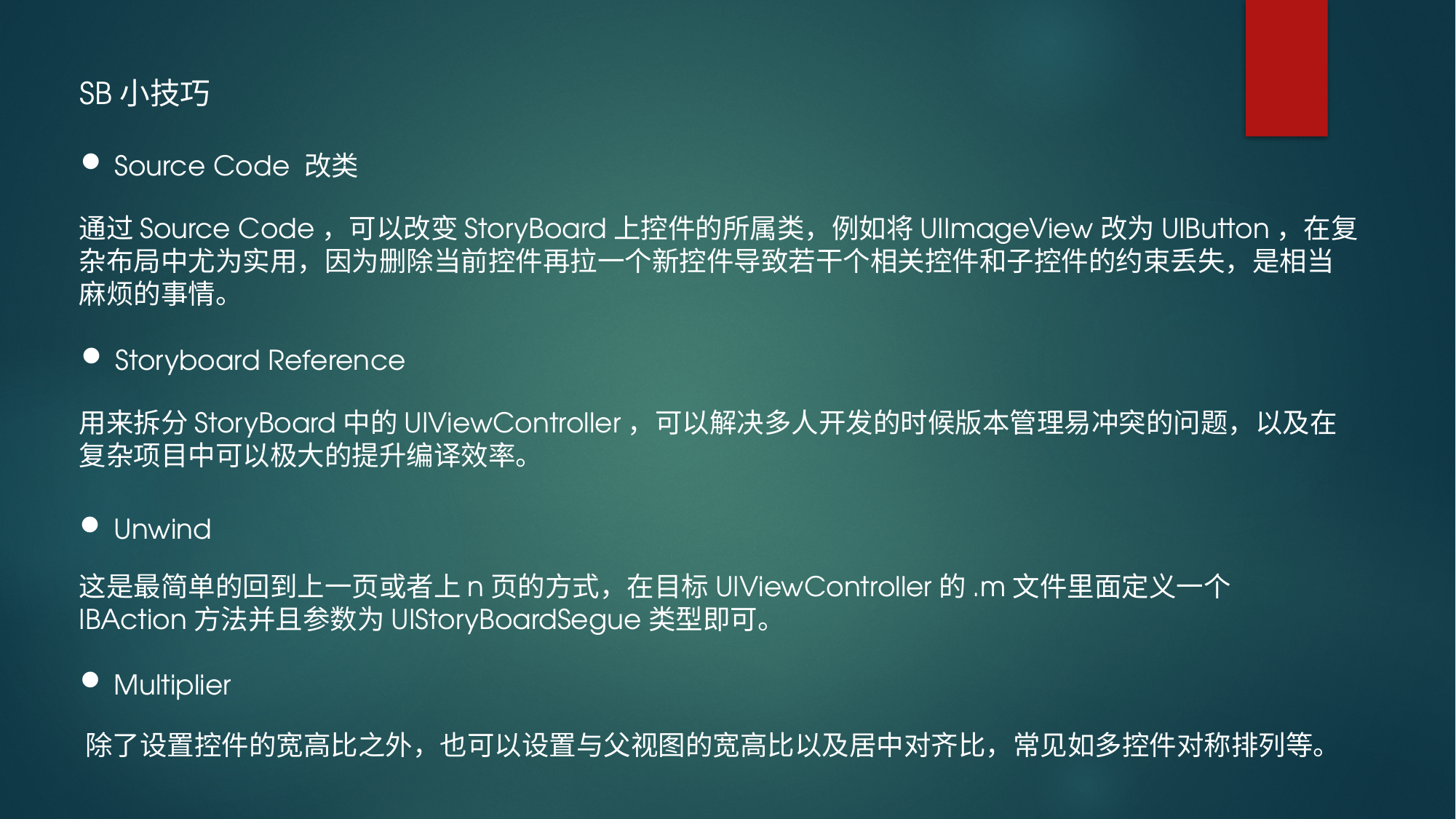

SB小技巧
Source Code 改类
通过Source Code，可以改变StoryBoard上控件的所属类，例如将UIImageView改为UIButton，在复杂布局中尤为实用，因为删除当前控件再拉一个新控件导致若干个相关控件和子控件的约束丢失，是相当麻烦的事情。
Storyboard Reference
用来拆分StoryBoard中的UIViewController，可以解决多人开发的时候版本管理易冲突的问题，以及在复杂项目中可以极大的提升编译效率。
Unwind
这是最简单的回到上一页或者上n页的方式，在目标UIViewController的.m文件里面定义一个IBAction方法并且参数为UIStoryBoardSegue类型即可。
Multiplier
除了设置控件的宽高比之外，也可以设置与父视图的宽高比以及居中对齐比，常见如多控件对称排列等。